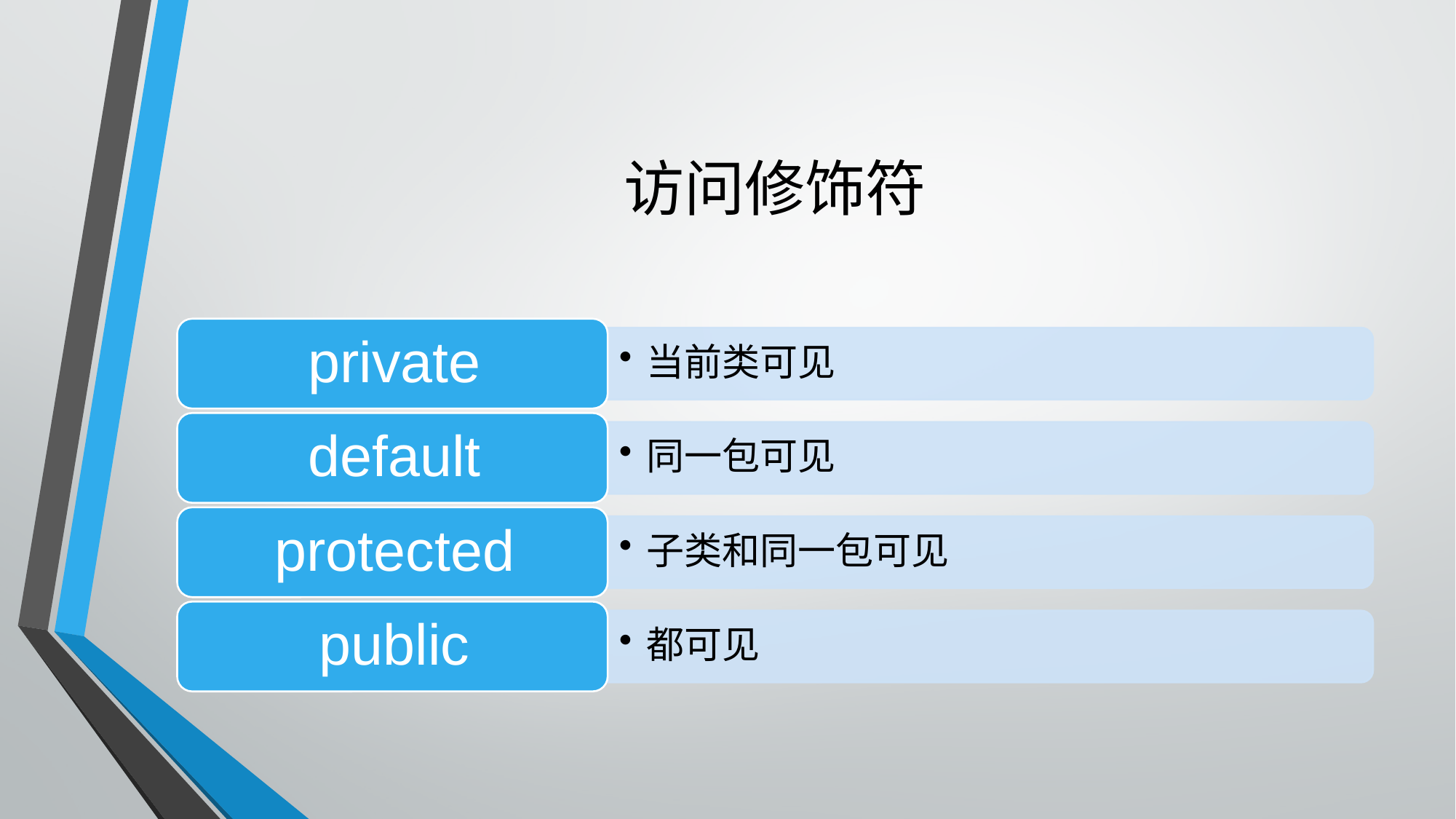

# 访问修饰符
当前类可见
private
同一包可见
default
子类和同一包可见
protected
都可见
public